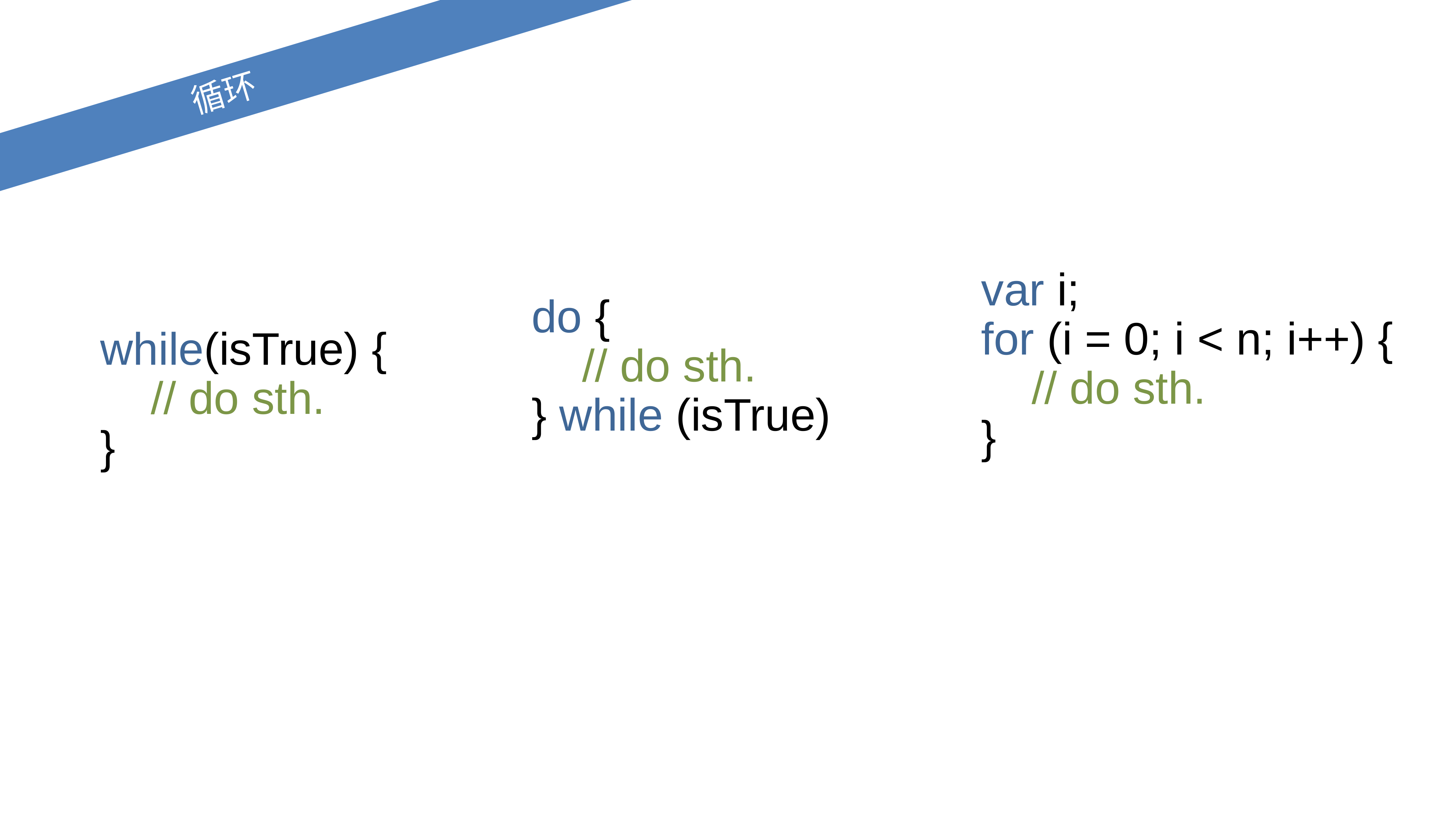

循环
var i;
for (i = 0; i < n; i++) {
    // do sth.
}
do {
    // do sth.
} while (isTrue)
while(isTrue) {
    // do sth.
}